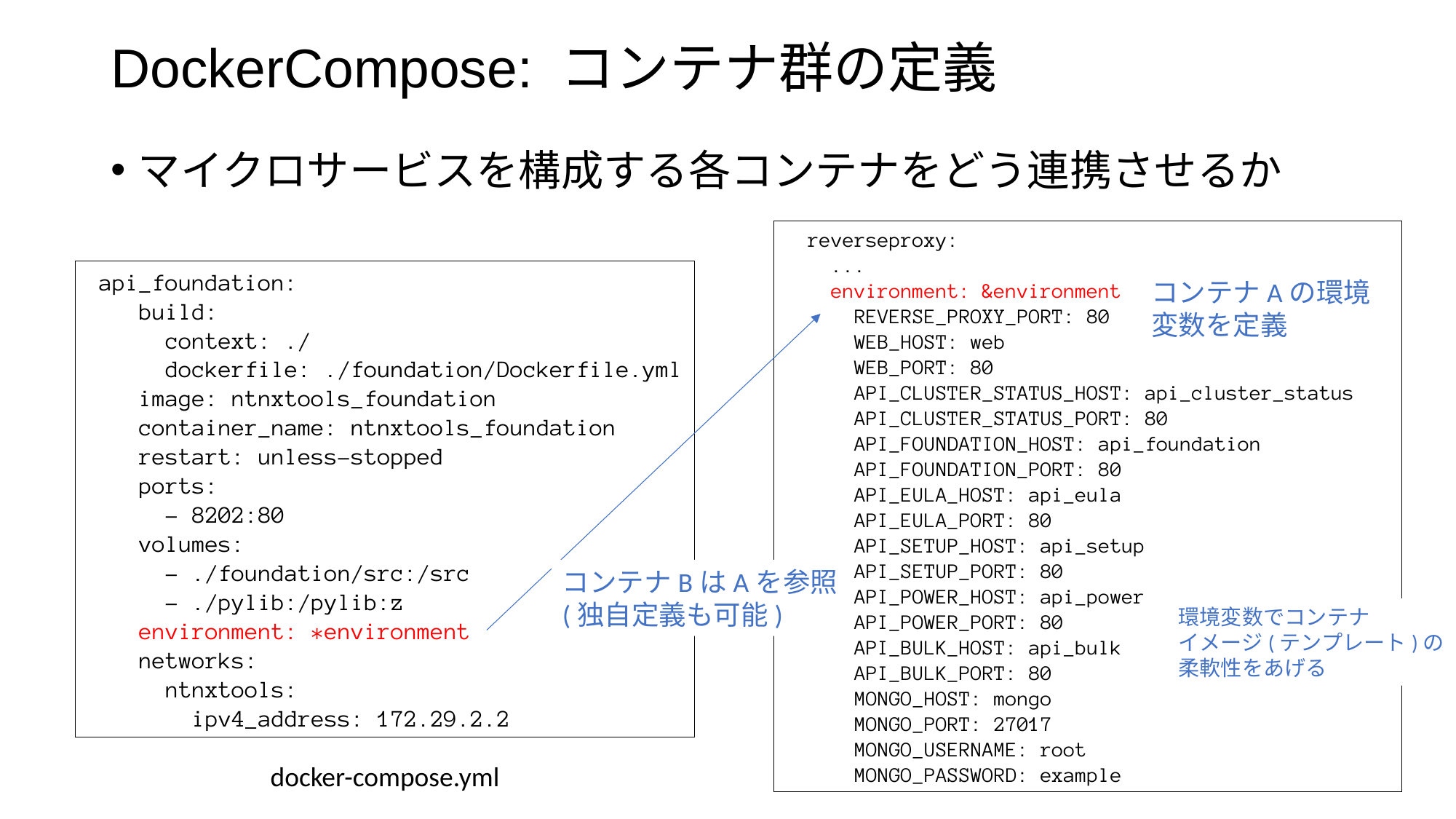

# DockerCompose: コンテナ群の定義
マイクロサービスを構成する各コンテナをどう連携させるか
  reverseproxy:
    ...
    environment: &environment
      REVERSE_PROXY_PORT: 80
      WEB_HOST: web
      WEB_PORT: 80
      API_CLUSTER_STATUS_HOST: api_cluster_status
      API_CLUSTER_STATUS_PORT: 80
      API_FOUNDATION_HOST: api_foundation
      API_FOUNDATION_PORT: 80
      API_EULA_HOST: api_eula
      API_EULA_PORT: 80
      API_SETUP_HOST: api_setup
      API_SETUP_PORT: 80
      API_POWER_HOST: api_power
      API_POWER_PORT: 80
      API_BULK_HOST: api_bulk
      API_BULK_PORT: 80
      MONGO_HOST: mongo
      MONGO_PORT: 27017
      MONGO_USERNAME: root
      MONGO_PASSWORD: example
 api_foundation:
    build:
      context: ./
      dockerfile: ./foundation/Dockerfile.yml
    image: ntnxtools_foundation
    container_name: ntnxtools_foundation
    restart: unless-stopped
    ports:
      - 8202:80
    volumes:
      - ./foundation/src:/src
      - ./pylib:/pylib:z
    environment: *environment
    networks:
      ntnxtools:
        ipv4_address: 172.29.2.2
コンテナAの環境
変数を定義
コンテナBはAを参照
(独自定義も可能)
環境変数でコンテナ
イメージ(テンプレート)の
柔軟性をあげる
docker-compose.yml